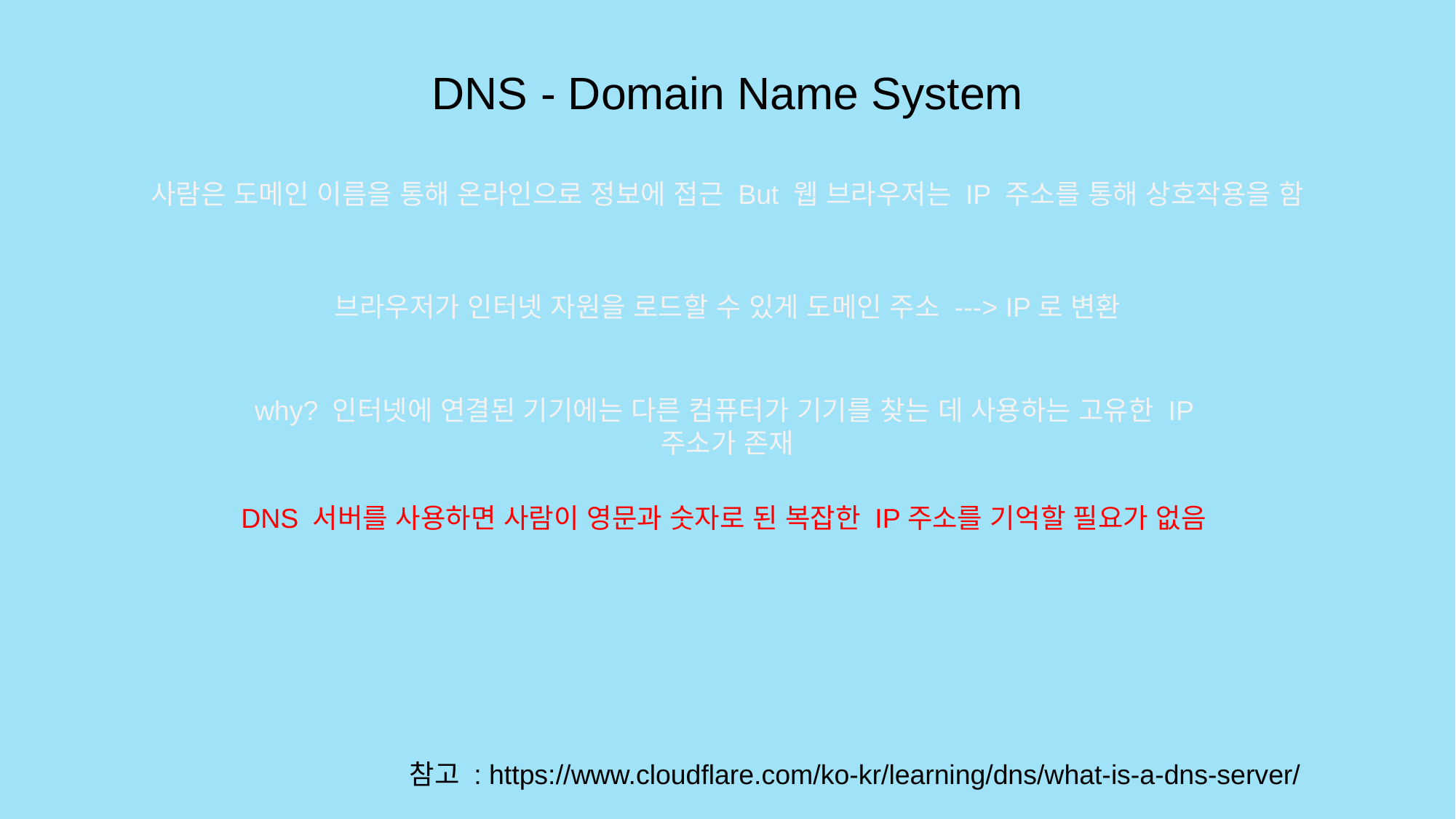

DNS - Domain Name System
사람은 도메인 이름을 통해 온라인으로 정보에 접근 But 웹 브라우저는 IP 주소를 통해 상호작용을 함
브라우저가 인터넷 자원을 로드할 수 있게 도메인 주소 ---> IP로 변환
why? 인터넷에 연결된 기기에는 다른 컴퓨터가 기기를 찾는 데 사용하는 고유한 IP주소가 존재
DNS 서버를 사용하면 사람이 영문과 숫자로 된 복잡한 IP주소를 기억할 필요가 없음
참고 : https://www.cloudflare.com/ko-kr/learning/dns/what-is-a-dns-server/